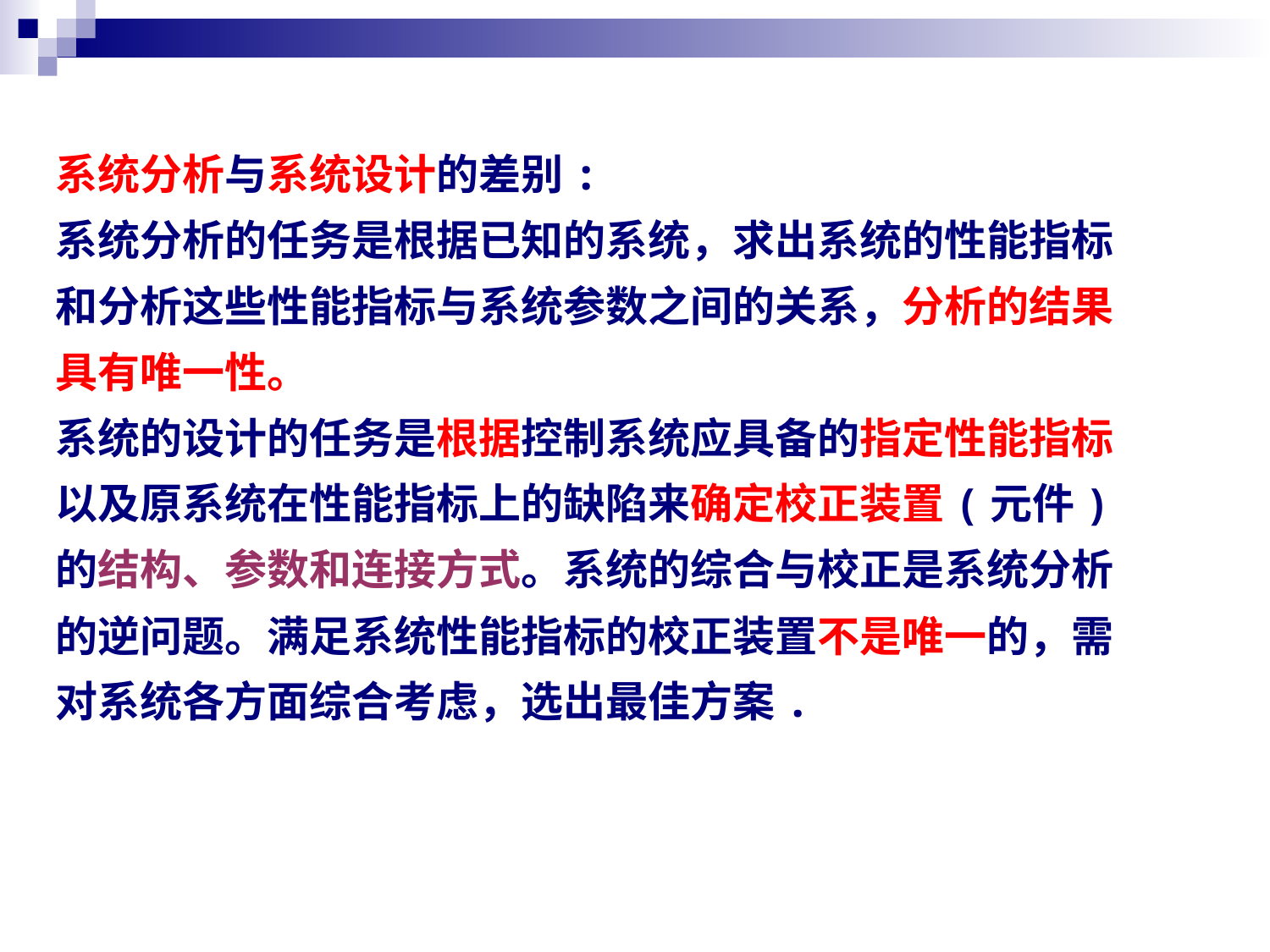

系统分析与系统设计的差别:
系统分析的任务是根据已知的系统，求出系统的性能指标和分析这些性能指标与系统参数之间的关系，分析的结果具有唯一性。
系统的设计的任务是根据控制系统应具备的指定性能指标以及原系统在性能指标上的缺陷来确定校正装置(元件)的结构、参数和连接方式。系统的综合与校正是系统分析的逆问题。满足系统性能指标的校正装置不是唯一的，需对系统各方面综合考虑，选出最佳方案.